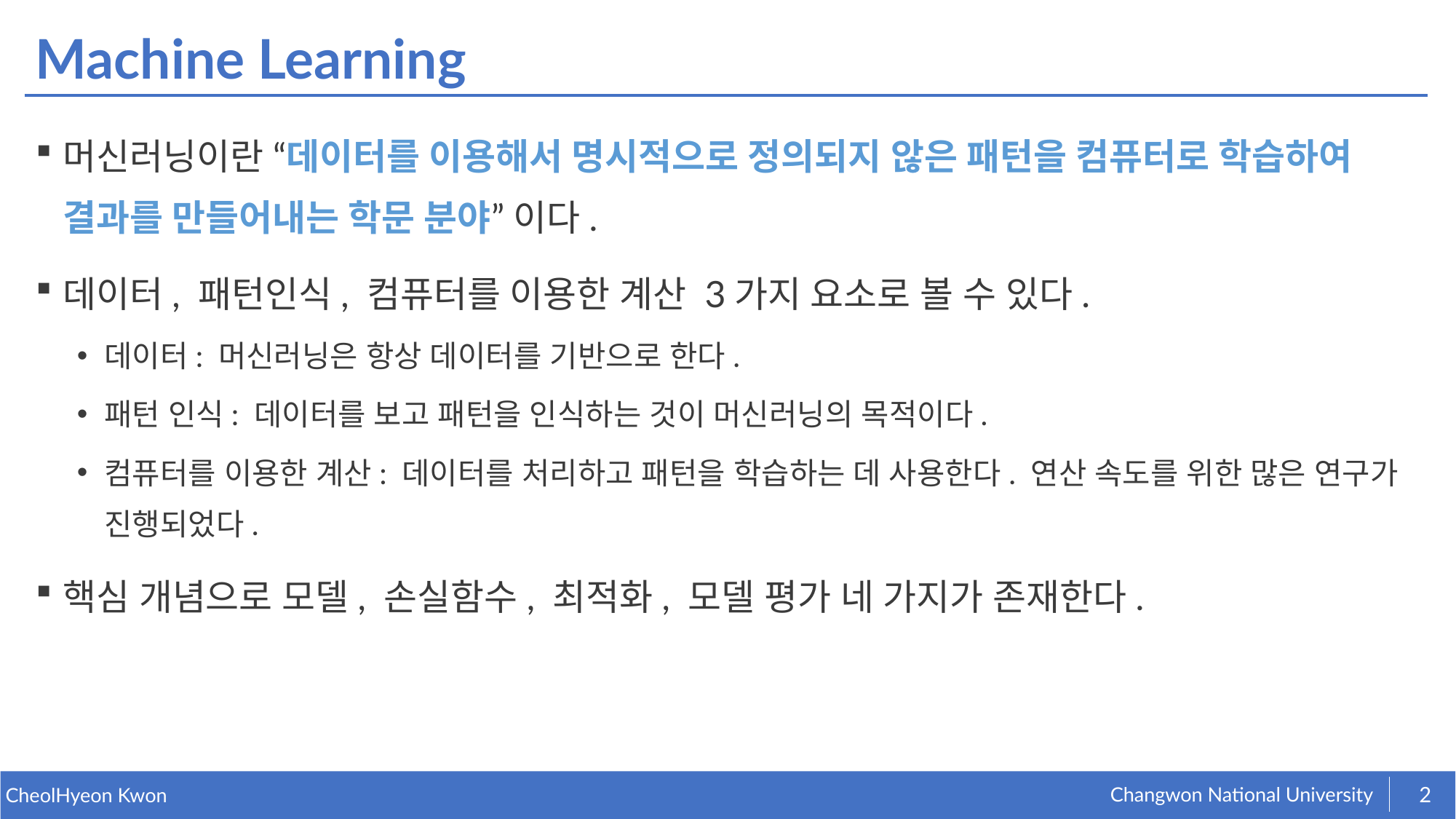

# Machine Learning
머신러닝이란 “데이터를 이용해서 명시적으로 정의되지 않은 패턴을 컴퓨터로 학습하여 결과를 만들어내는 학문 분야” 이다.
데이터, 패턴인식, 컴퓨터를 이용한 계산 3가지 요소로 볼 수 있다.
데이터: 머신러닝은 항상 데이터를 기반으로 한다.
패턴 인식: 데이터를 보고 패턴을 인식하는 것이 머신러닝의 목적이다.
컴퓨터를 이용한 계산: 데이터를 처리하고 패턴을 학습하는 데 사용한다. 연산 속도를 위한 많은 연구가 진행되었다.
핵심 개념으로 모델, 손실함수, 최적화, 모델 평가 네 가지가 존재한다.
2